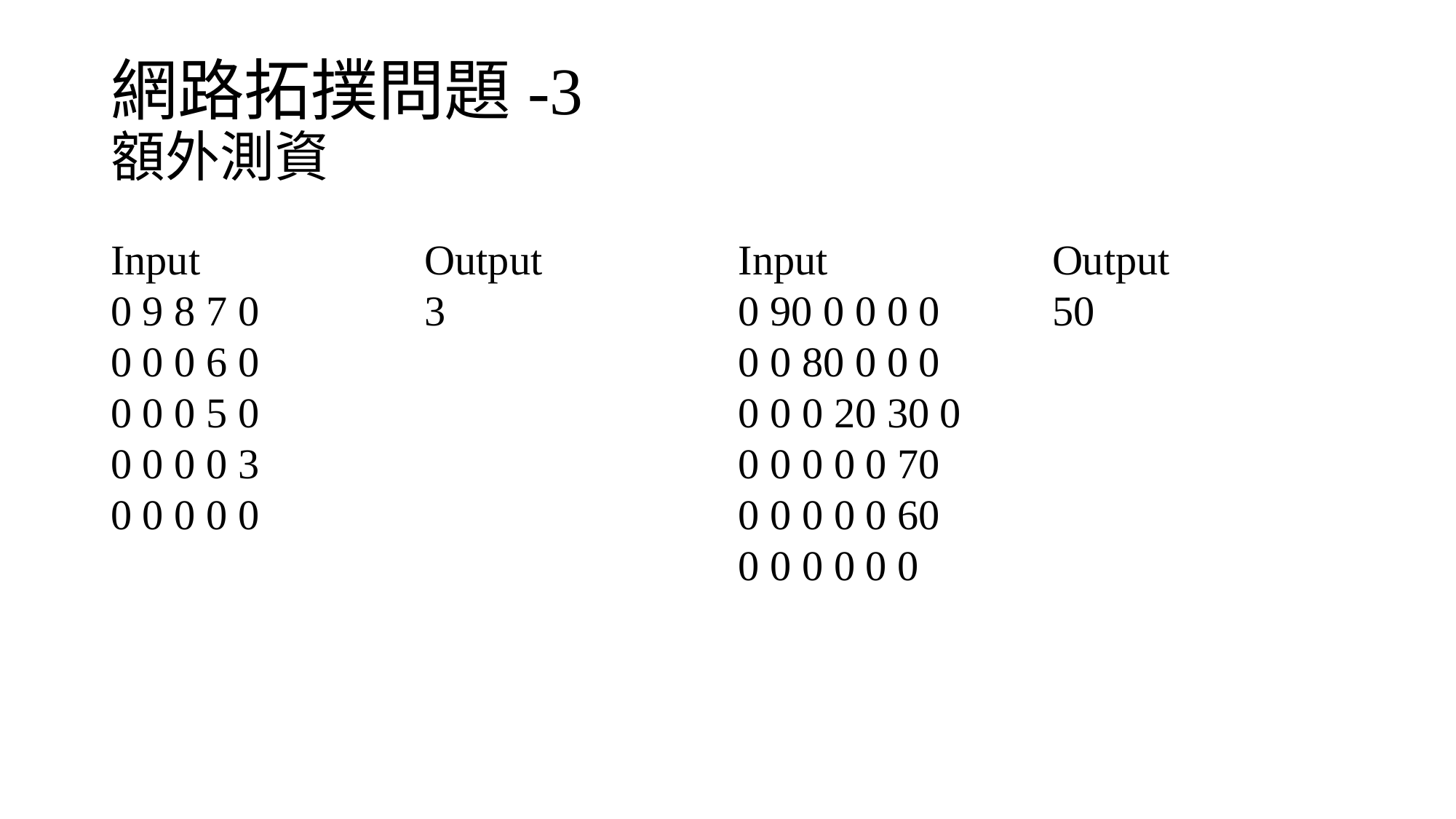

# 網路拓撲問題-3 額外測資
Output
3
Output
50
Input
0 9 8 7 0
0 0 0 6 0
0 0 0 5 0
0 0 0 0 3
0 0 0 0 0
Input
0 90 0 0 0 0
0 0 80 0 0 0
0 0 0 20 30 0
0 0 0 0 0 70
0 0 0 0 0 60
0 0 0 0 0 0